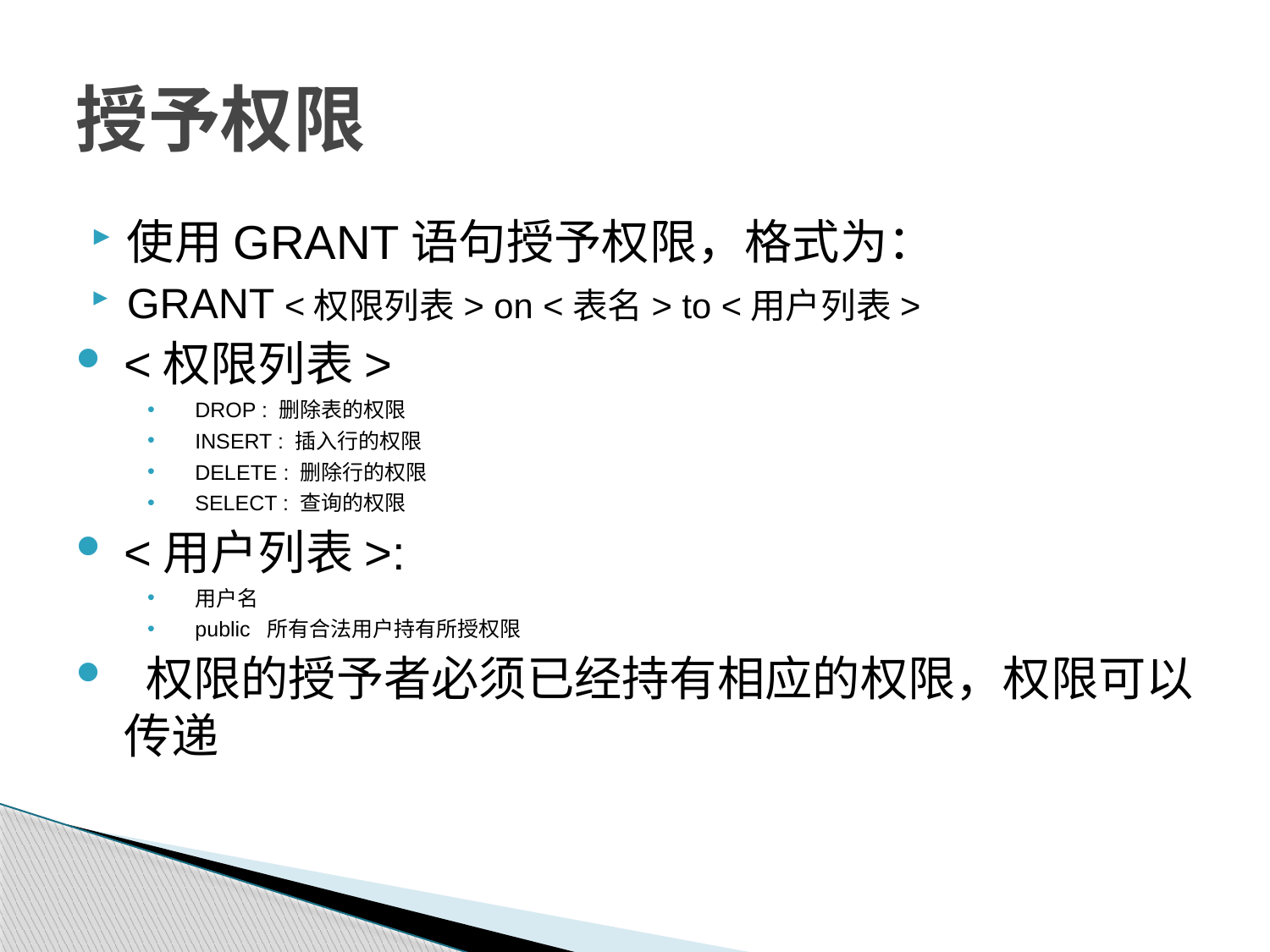

# 授予权限
使用GRANT语句授予权限，格式为：
GRANT <权限列表> on <表名> to <用户列表>
<权限列表>
DROP : 删除表的权限
INSERT : 插入行的权限
DELETE : 删除行的权限
SELECT : 查询的权限
<用户列表>:
用户名
public  所有合法用户持有所授权限
 权限的授予者必须已经持有相应的权限，权限可以传递